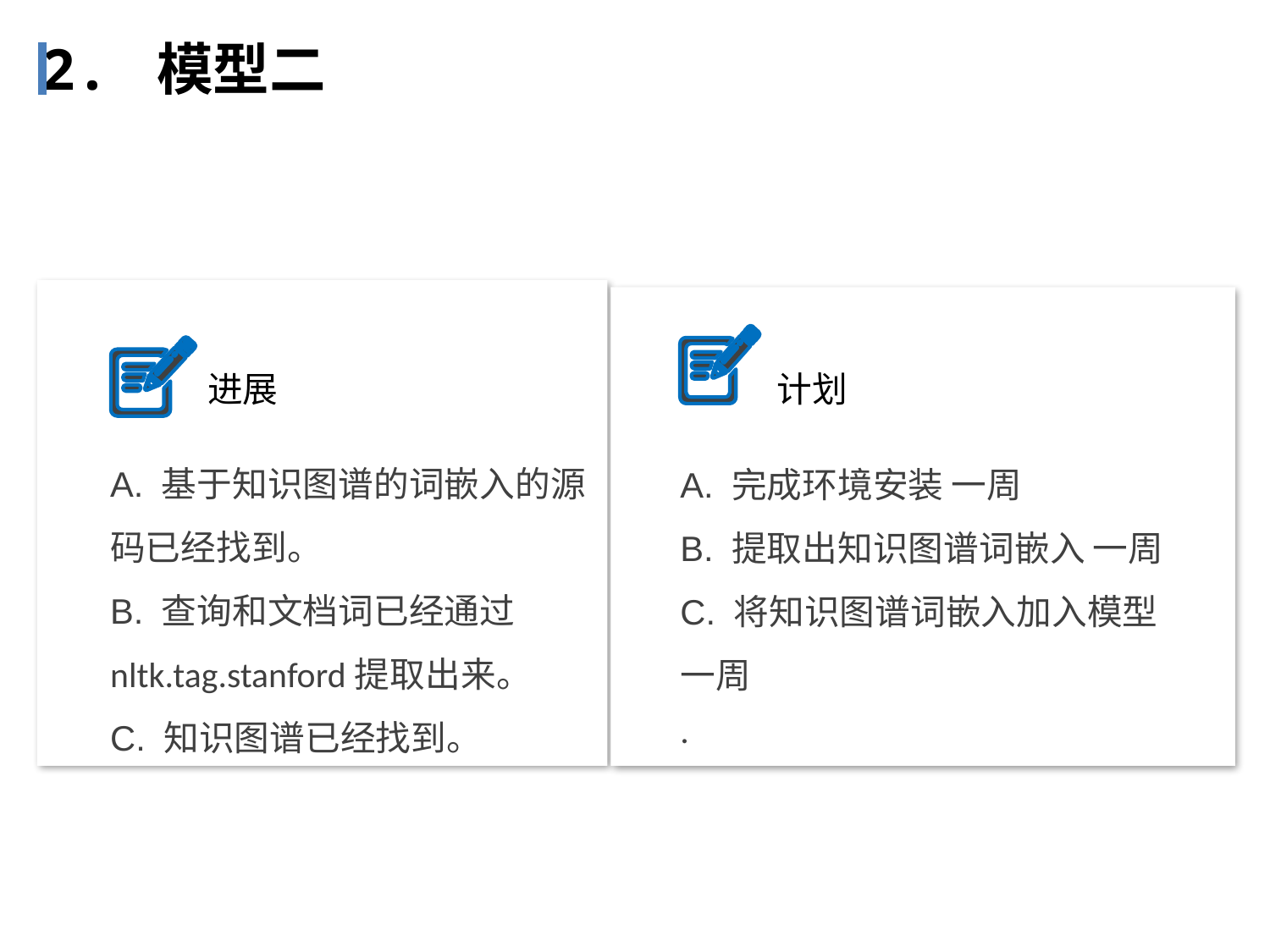

2. 模型二

A. 基于知识图谱的词嵌入的源码已经找到。
B. 查询和文档词已经通过nltk.tag.stanford提取出来。
C. 知识图谱已经找到。

A. 完成环境安装 一周
B. 提取出知识图谱词嵌入 一周
C. 将知识图谱词嵌入加入模型 一周
.
进展
计划